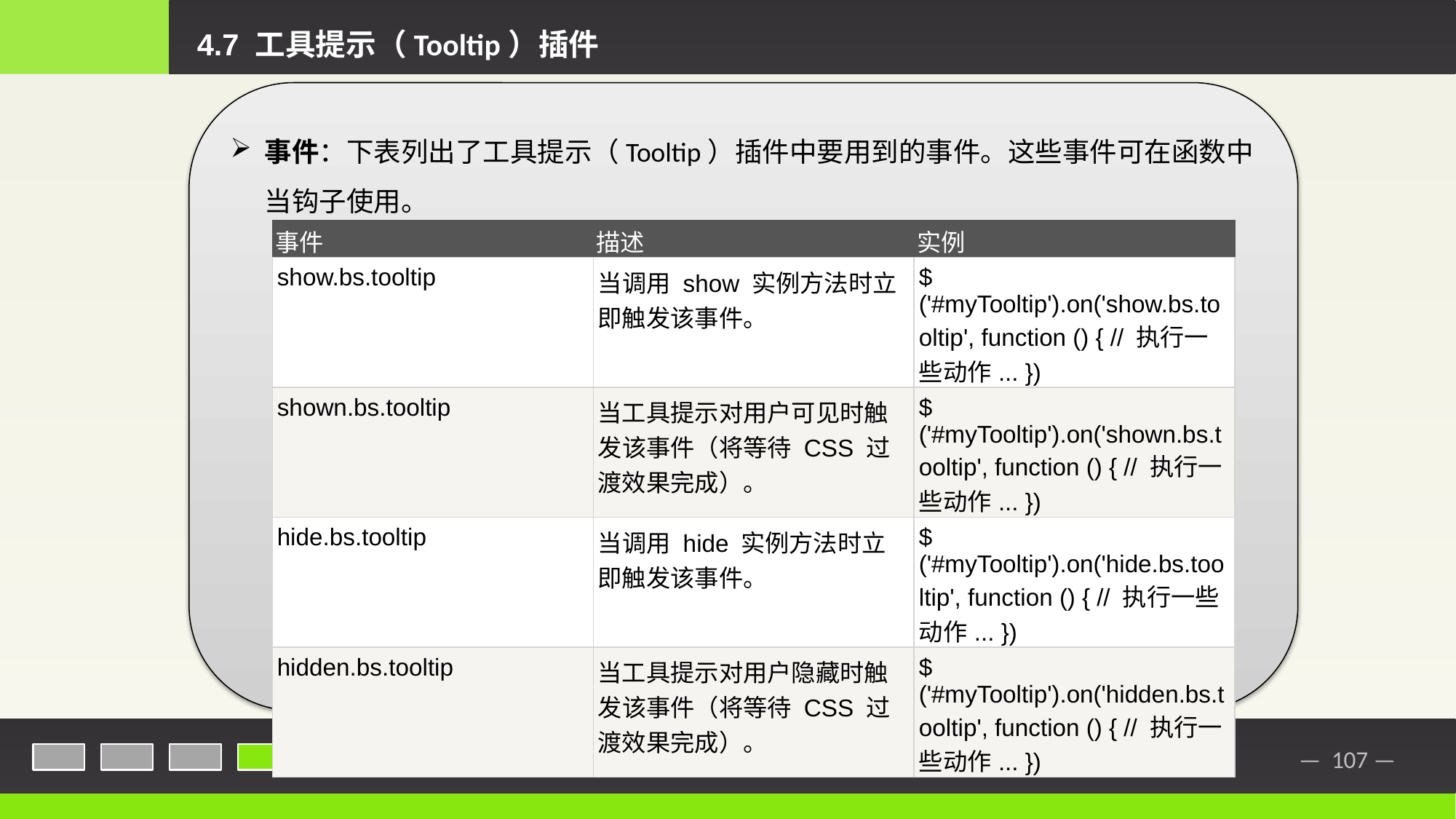

4.7 工具提示（Tooltip）插件
事件：下表列出了工具提示（Tooltip）插件中要用到的事件。这些事件可在函数中当钩子使用。
| 事件 | 描述 | 实例 |
| --- | --- | --- |
| show.bs.tooltip | 当调用 show 实例方法时立即触发该事件。 | $('#myTooltip').on('show.bs.tooltip', function () { // 执行一些动作... }) |
| shown.bs.tooltip | 当工具提示对用户可见时触发该事件（将等待 CSS 过渡效果完成）。 | $('#myTooltip').on('shown.bs.tooltip', function () { // 执行一些动作... }) |
| hide.bs.tooltip | 当调用 hide 实例方法时立即触发该事件。 | $('#myTooltip').on('hide.bs.tooltip', function () { // 执行一些动作... }) |
| hidden.bs.tooltip | 当工具提示对用户隐藏时触发该事件（将等待 CSS 过渡效果完成）。 | $('#myTooltip').on('hidden.bs.tooltip', function () { // 执行一些动作... }) |